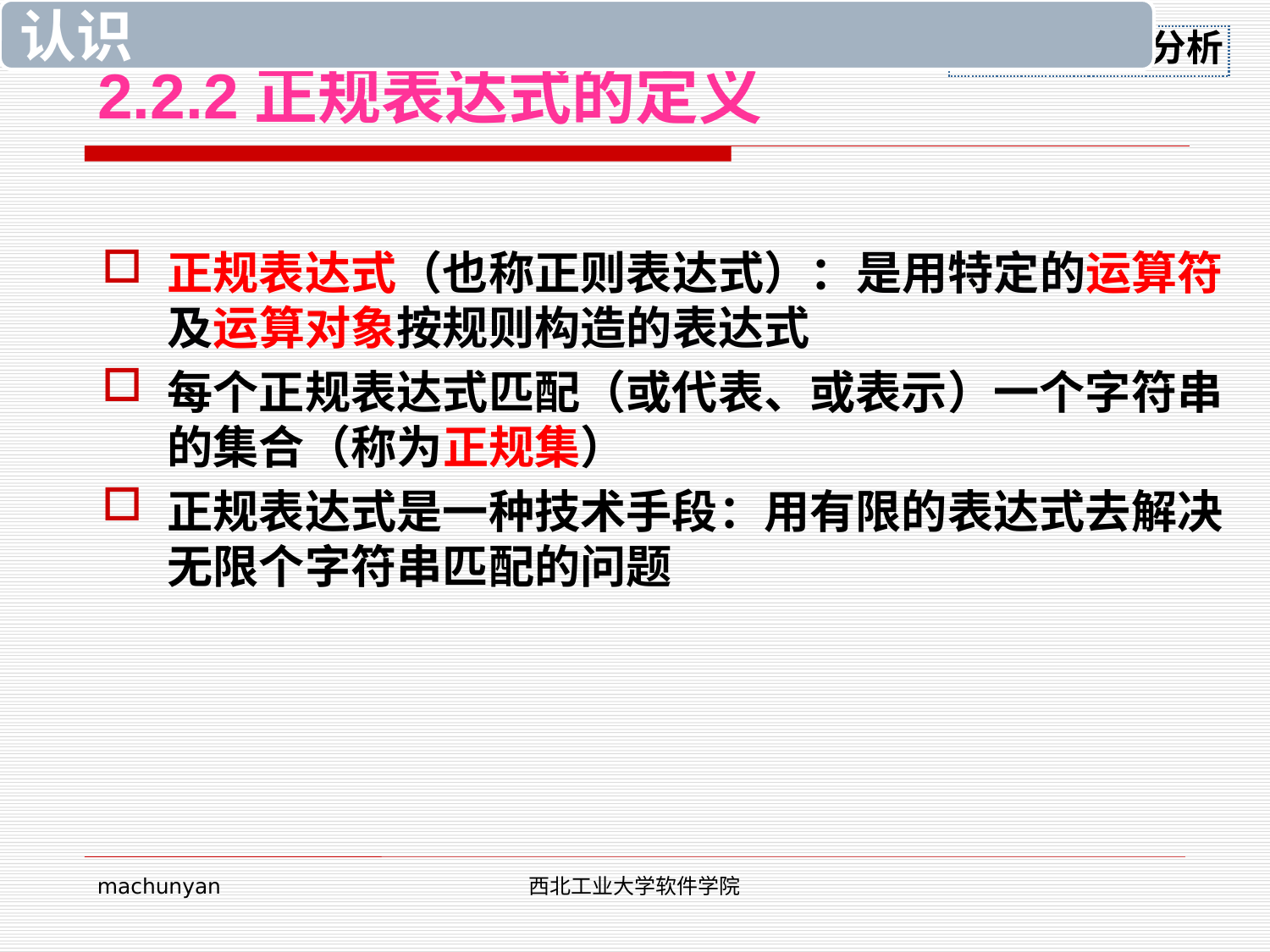

# 2.2.2正规表达式的定义
认识
正规表达式（也称正则表达式）：是用特定的运算符及运算对象按规则构造的表达式
每个正规表达式匹配（或代表、或表示）一个字符串的集合（称为正规集）
正规表达式是一种技术手段：用有限的表达式去解决无限个字符串匹配的问题
machunyan

西北工业大学软件学院
18